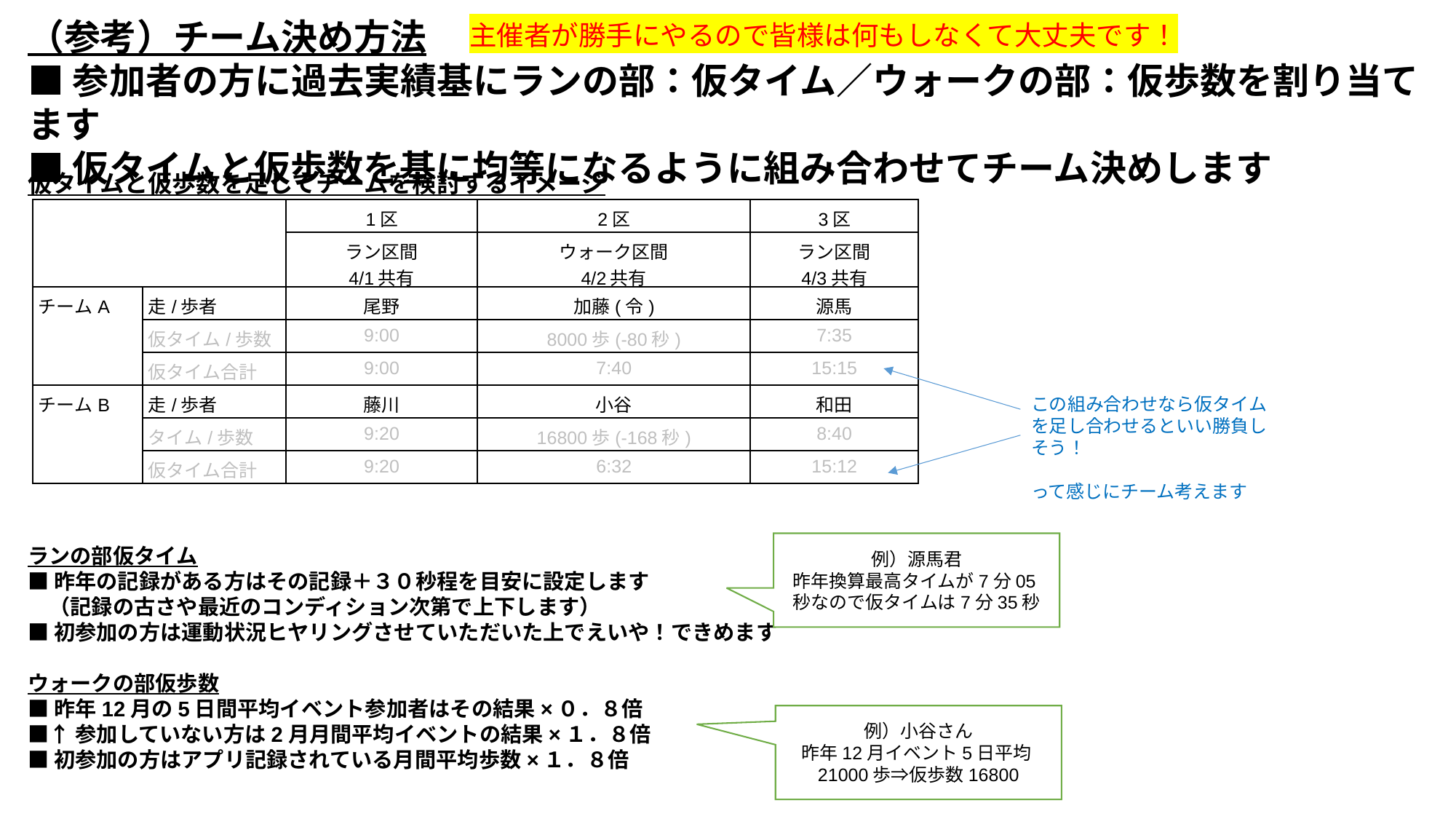

（参考）チーム決め方法
■参加者の方に過去実績基にランの部：仮タイム／ウォークの部：仮歩数を割り当てます
■仮タイムと仮歩数を基に均等になるように組み合わせてチーム決めします
主催者が勝手にやるので皆様は何もしなくて大丈夫です！
仮タイムと仮歩数を足してチームを検討するイメージ
|  |  | 1区 | 2区 | 3区 |
| --- | --- | --- | --- | --- |
|  |  | ラン区間 4/1共有 | ウォーク区間 4/2共有 | ラン区間 4/3共有 |
| チームA | 走/歩者 | 尾野 | 加藤(令) | 源馬 |
|  | 仮タイム/歩数 | 9:00 | 8000歩(-80秒) | 7:35 |
|  | 仮タイム合計 | 9:00 | 7:40 | 15:15 |
| チームB | 走/歩者 | 藤川 | 小谷 | 和田 |
|  | タイム/歩数 | 9:20 | 16800歩(-168秒) | 8:40 |
|  | 仮タイム合計 | 9:20 | 6:32 | 15:12 |
この組み合わせなら仮タイムを足し合わせるといい勝負しそう！

って感じにチーム考えます
例）源馬君
昨年換算最高タイムが7分05秒なので仮タイムは7分35秒
ランの部仮タイム
■昨年の記録がある方はその記録＋３０秒程を目安に設定します
　（記録の古さや最近のコンディション次第で上下します）
■初参加の方は運動状況ヒヤリングさせていただいた上でえいや！できめます

ウォークの部仮歩数
■昨年12月の5日間平均イベント参加者はその結果×０．８倍
■↑参加していない方は2月月間平均イベントの結果×１．８倍
■初参加の方はアプリ記録されている月間平均歩数×１．８倍
例）小谷さん
昨年12月イベント5日平均21000歩⇒仮歩数16800